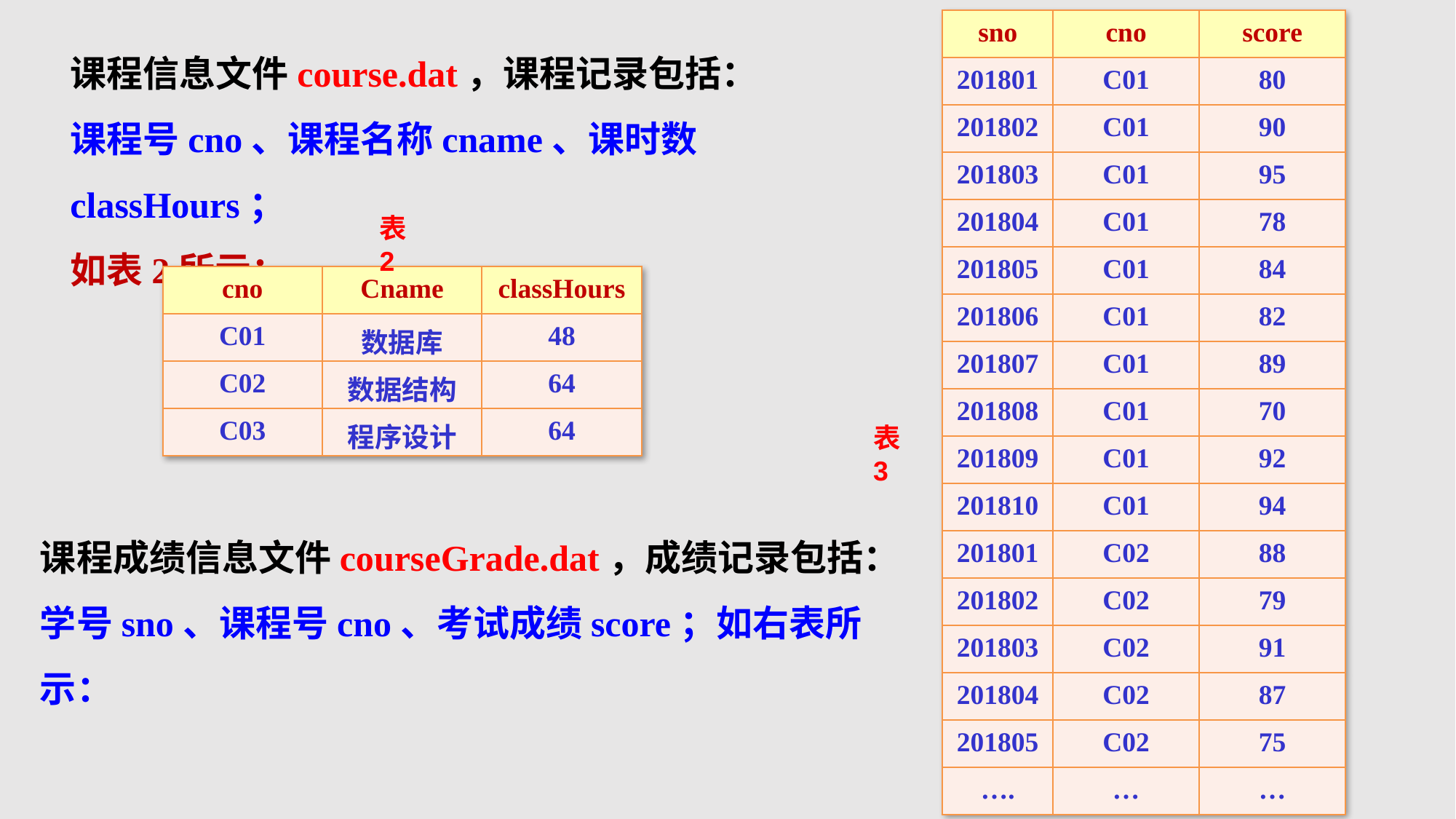

| sno | cno | score |
| --- | --- | --- |
| 201801 | C01 | 80 |
| 201802 | C01 | 90 |
| 201803 | C01 | 95 |
| 201804 | C01 | 78 |
| 201805 | C01 | 84 |
| 201806 | C01 | 82 |
| 201807 | C01 | 89 |
| 201808 | C01 | 70 |
| 201809 | C01 | 92 |
| 201810 | C01 | 94 |
| 201801 | C02 | 88 |
| 201802 | C02 | 79 |
| 201803 | C02 | 91 |
| 201804 | C02 | 87 |
| 201805 | C02 | 75 |
| …. | … | … |
课程信息文件course.dat，课程记录包括：
课程号cno、课程名称cname、课时数classHours；
如表2所示：
表2
| cno | Cname | classHours |
| --- | --- | --- |
| C01 | 数据库 | 48 |
| C02 | 数据结构 | 64 |
| C03 | 程序设计 | 64 |
表3
课程成绩信息文件courseGrade.dat，成绩记录包括：
学号sno、课程号cno、考试成绩score；如右表所示：